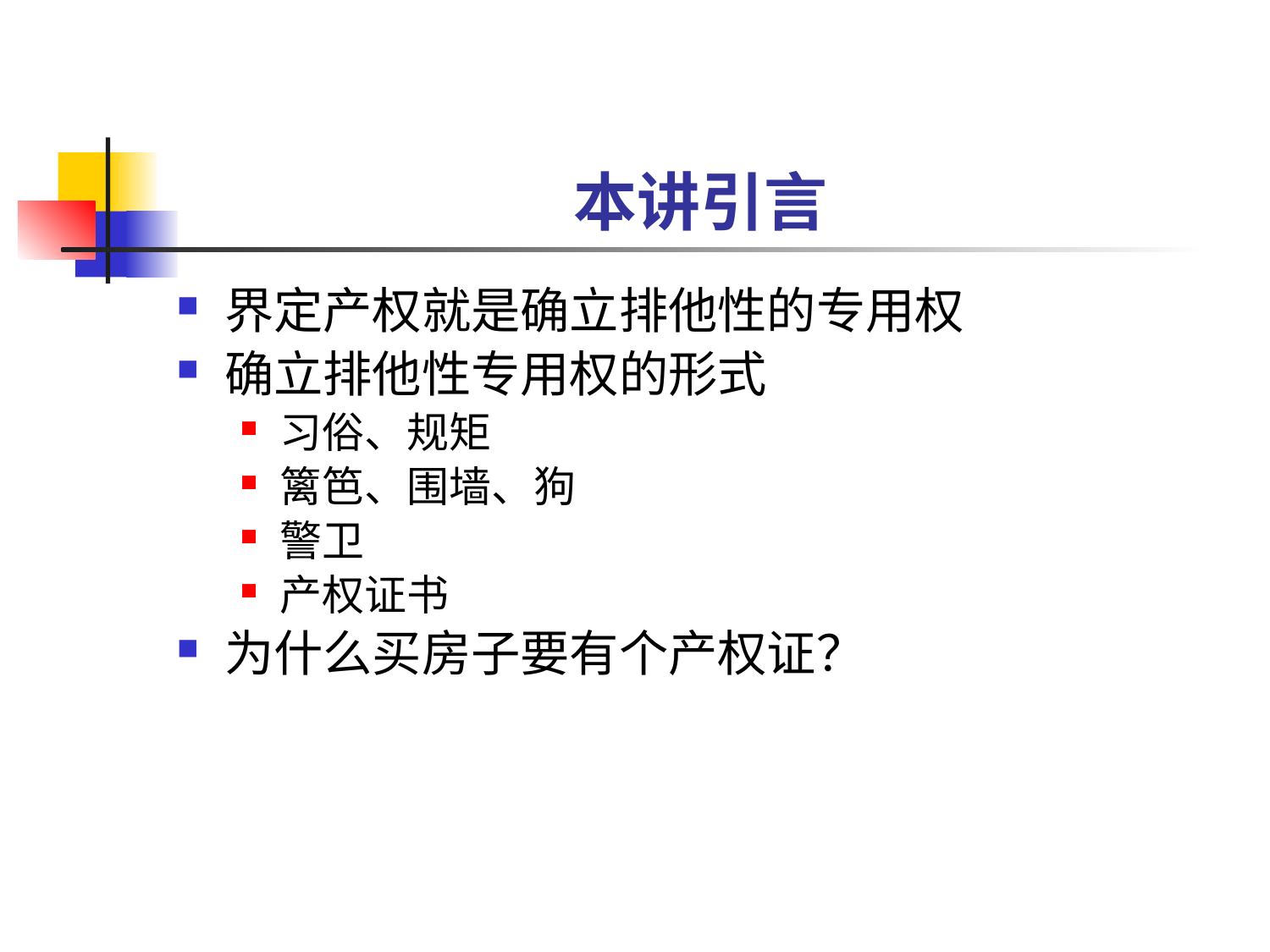

# 本讲引言
界定产权就是确立排他性的专用权
确立排他性专用权的形式
习俗、规矩
篱笆、围墙、狗
警卫
产权证书
为什么买房子要有个产权证？